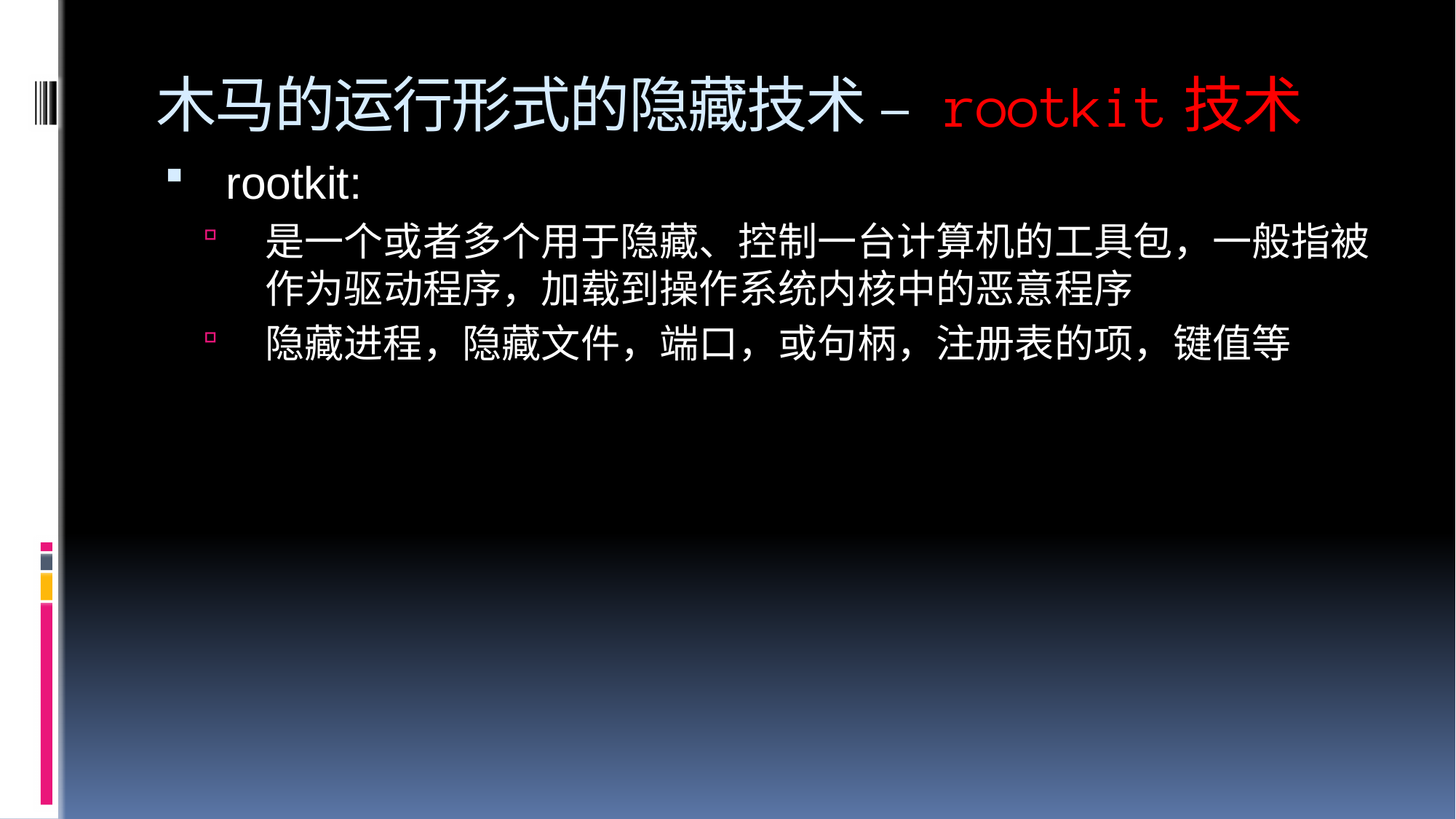

# 木马的运行形式的隐藏技术- rootkit技术
rootkit:
是一个或者多个用于隐藏、控制一台计算机的工具包，一般指被作为驱动程序，加载到操作系统内核中的恶意程序
隐藏进程，隐藏文件，端口，或句柄，注册表的项，键值等